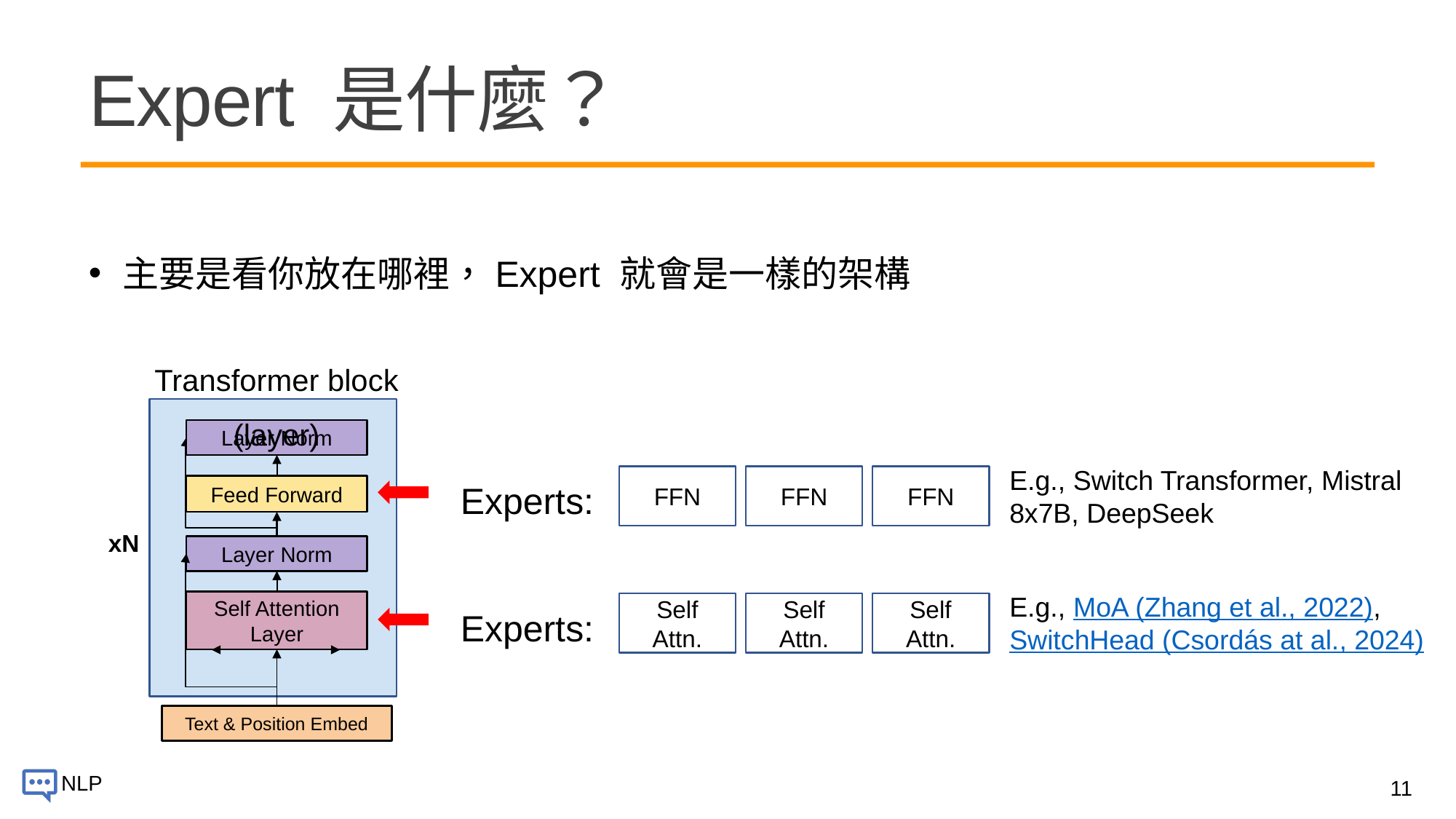

# Expert 是什麼？
主要是看你放在哪裡，Expert 就會是一樣的架構
Transformer block (layer)

Layer Norm
Feed Forward

xN
Layer Norm
Self Attention
Layer

Text & Position Embed
Experts:
E.g., Switch Transformer, Mistral 8x7B, DeepSeek
FFN
FFN
FFN

Experts:
E.g., MoA (Zhang et al., 2022), SwitchHead (Csordás at al., 2024)
Self Attn.
Self Attn.
Self Attn.

11